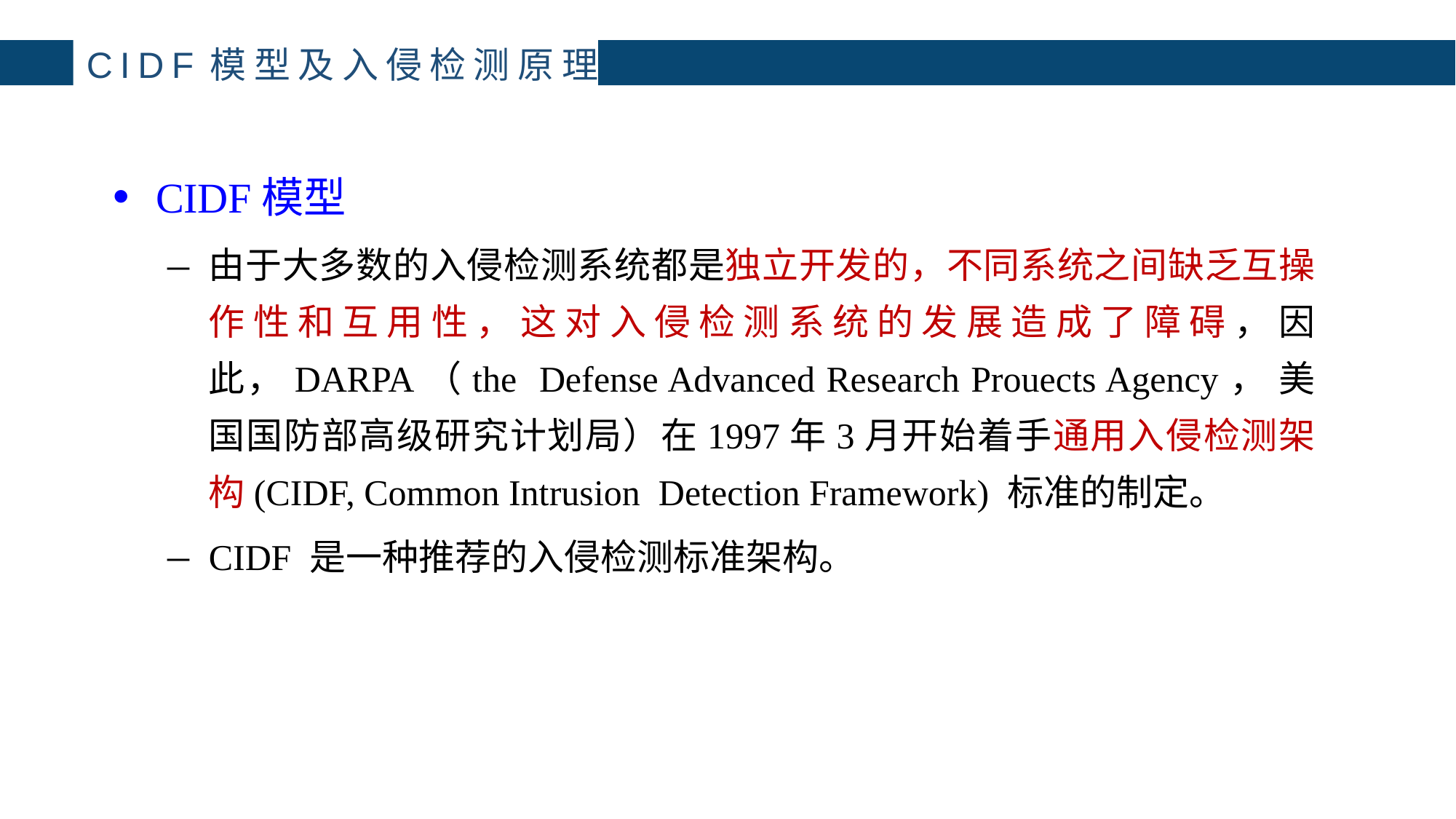

# CIDF模型及入侵检测原理
CIDF模型
由于大多数的入侵检测系统都是独立开发的，不同系统之间缺乏互操作性和互用性，这对入侵检测系统的发展造成了障碍，因此，DARPA（the  Defense Advanced Research Prouects Agency， 美国国防部高级研究计划局）在1997年3月开始着手通用入侵检测架构(CIDF, Common Intrusion  Detection Framework) 标准的制定。
CIDF 是一种推荐的入侵检测标准架构。